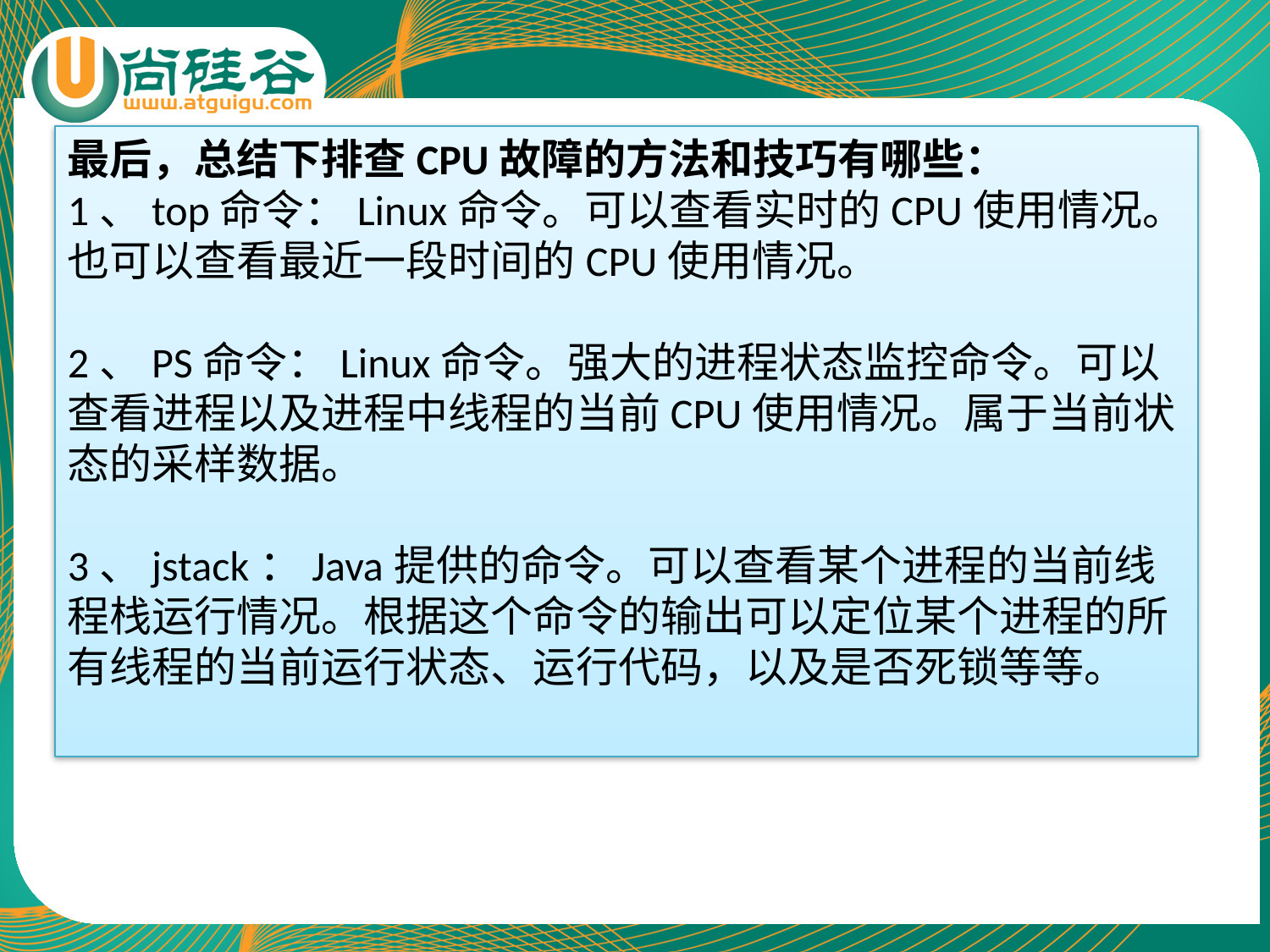

最后，总结下排查CPU故障的方法和技巧有哪些：
1、top命令：Linux命令。可以查看实时的CPU使用情况。也可以查看最近一段时间的CPU使用情况。

2、PS命令：Linux命令。强大的进程状态监控命令。可以查看进程以及进程中线程的当前CPU使用情况。属于当前状态的采样数据。

3、jstack：Java提供的命令。可以查看某个进程的当前线程栈运行情况。根据这个命令的输出可以定位某个进程的所有线程的当前运行状态、运行代码，以及是否死锁等等。